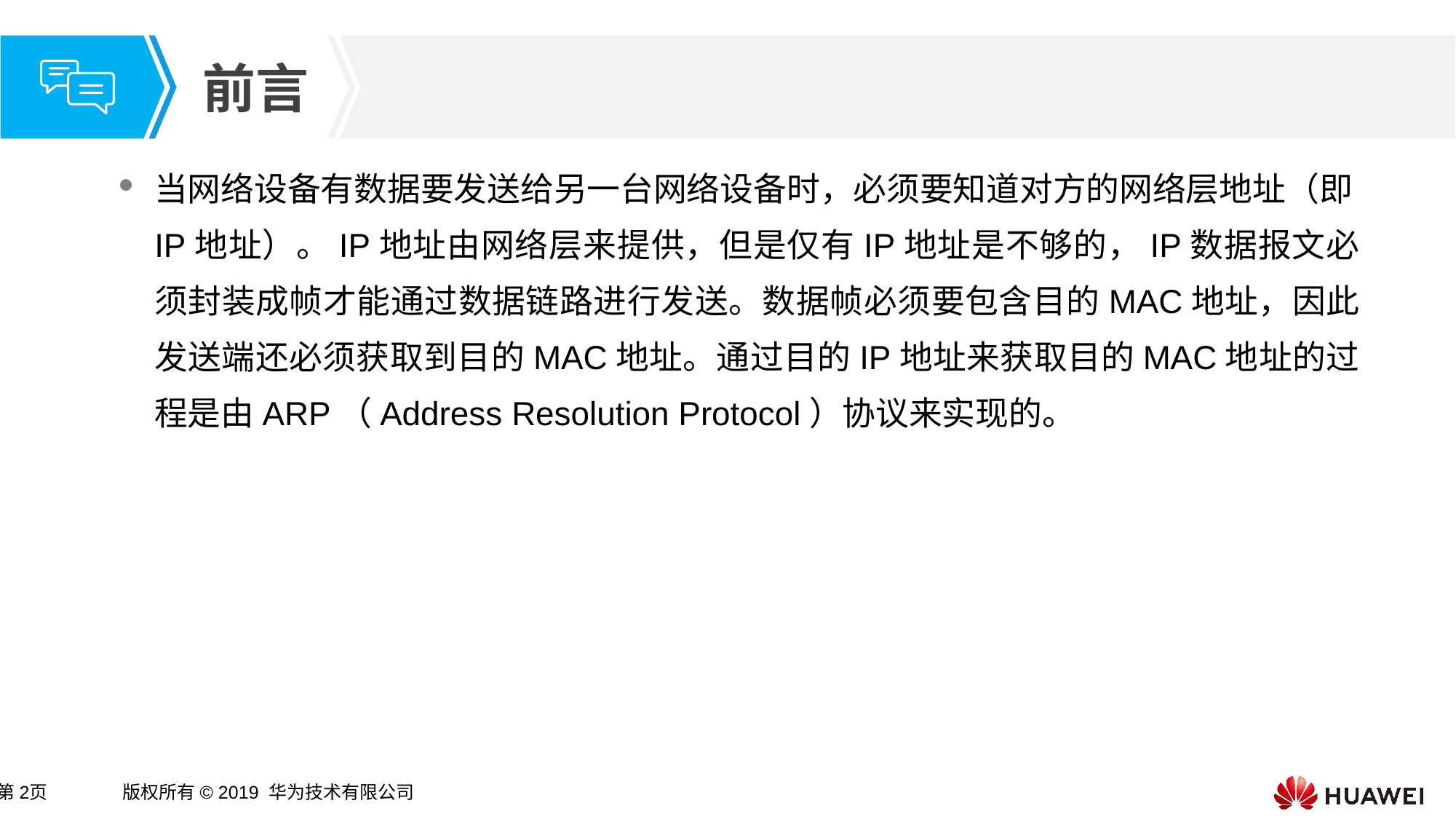

当网络设备有数据要发送给另一台网络设备时，必须要知道对方的网络层地址（即IP地址）。IP地址由网络层来提供，但是仅有IP地址是不够的，IP数据报文必须封装成帧才能通过数据链路进行发送。数据帧必须要包含目的MAC地址，因此发送端还必须获取到目的MAC地址。通过目的IP地址来获取目的MAC地址的过程是由ARP（Address Resolution Protocol）协议来实现的。